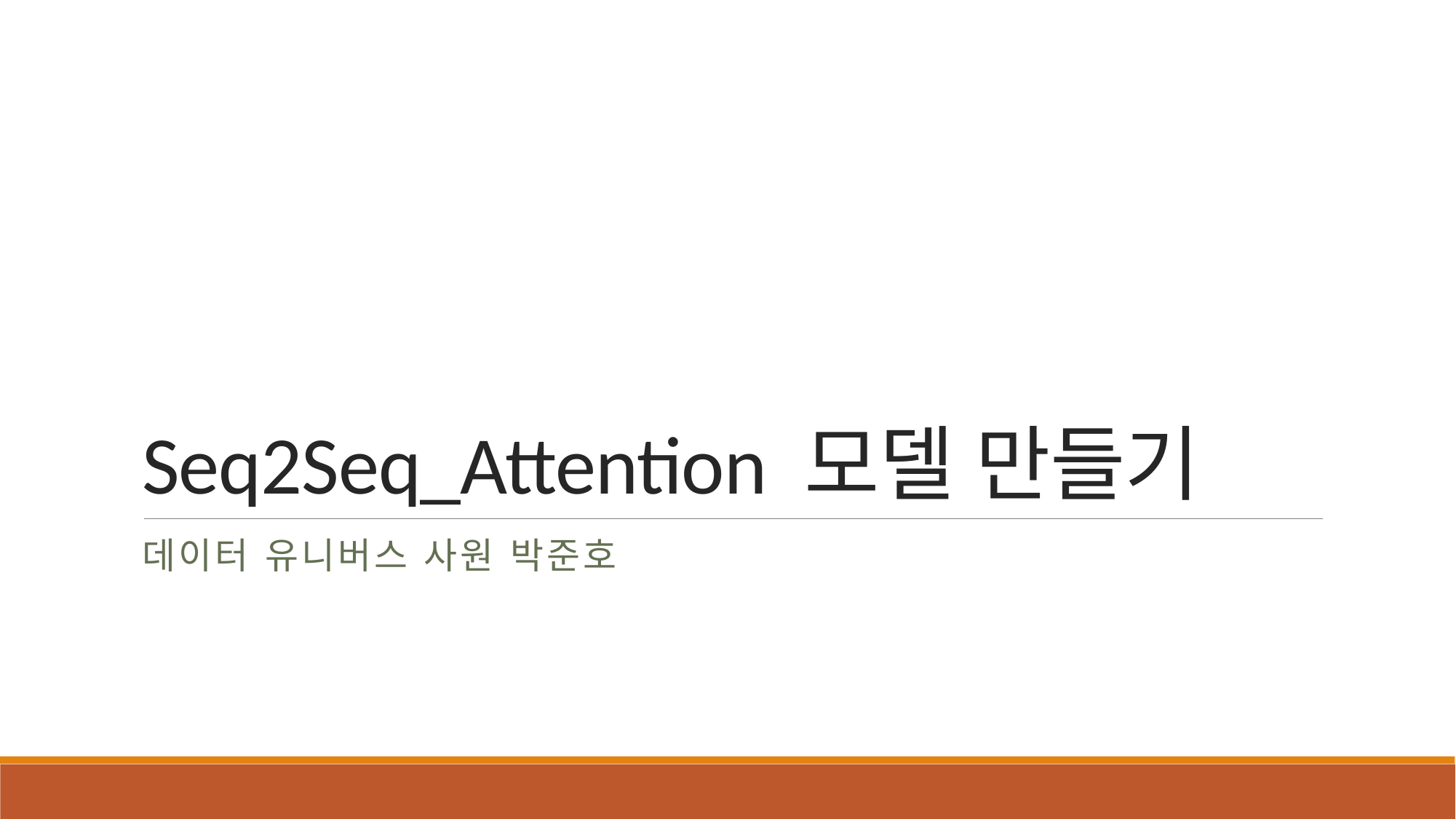

# Seq2Seq_Attention 모델 만들기
데이터 유니버스 사원 박준호